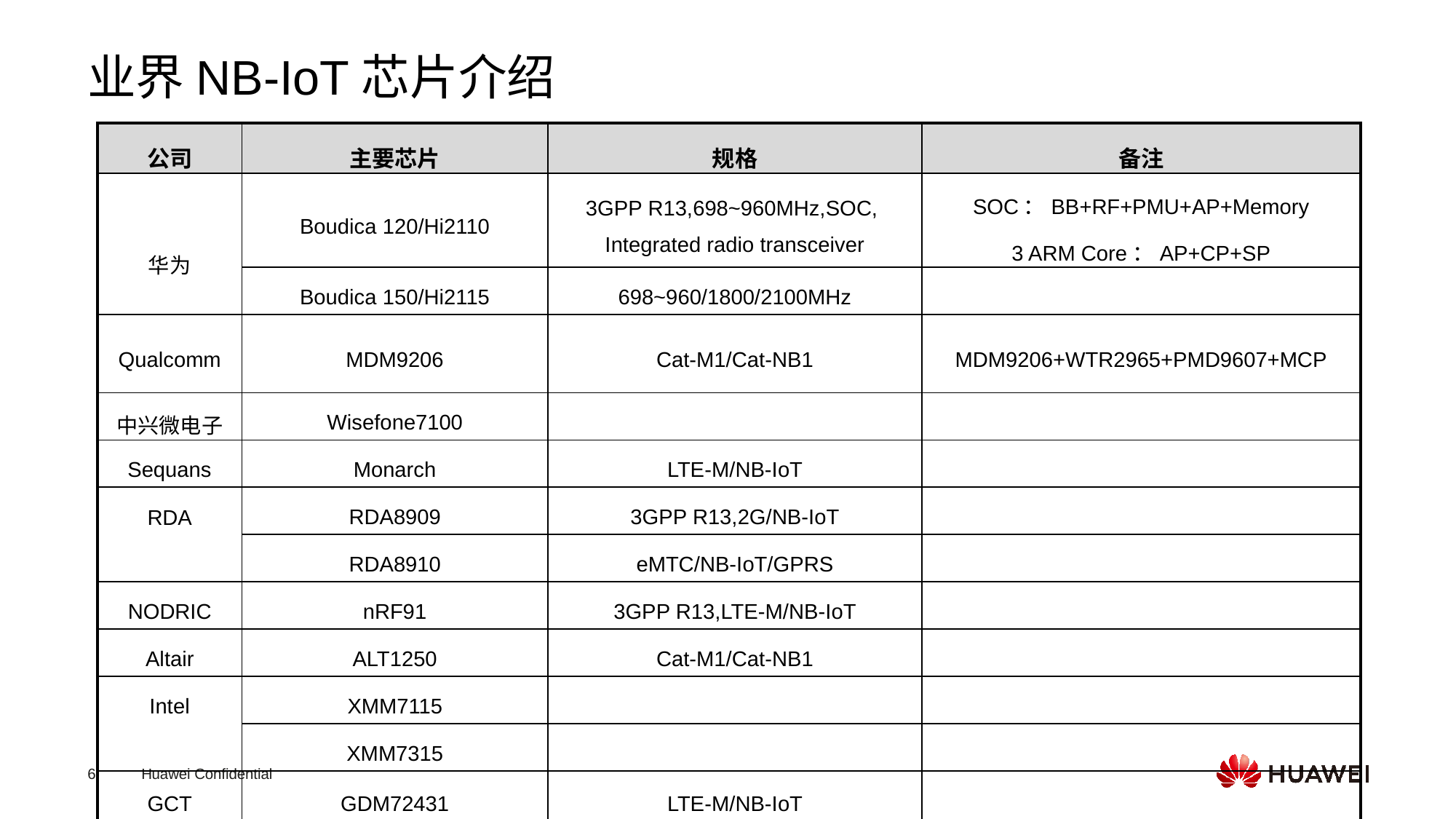

# 业界NB-IoT芯片介绍
| 公司 | 主要芯片 | 规格 | 备注 |
| --- | --- | --- | --- |
| 华为 | Boudica 120/Hi2110 | 3GPP R13,698~960MHz,SOC, Integrated radio transceiver | SOC：BB+RF+PMU+AP+Memory 3 ARM Core：AP+CP+SP |
|  | Boudica 150/Hi2115 | 698~960/1800/2100MHz |  |
| Qualcomm | MDM9206 | Cat-M1/Cat-NB1 | MDM9206+WTR2965+PMD9607+MCP |
| 中兴微电子 | Wisefone7100 |  |  |
| Sequans | Monarch | LTE-M/NB-IoT |  |
| RDA | RDA8909 | 3GPP R13,2G/NB-IoT |  |
|  | RDA8910 | eMTC/NB-IoT/GPRS |  |
| NODRIC | nRF91 | 3GPP R13,LTE-M/NB-IoT |  |
| Altair | ALT1250 | Cat-M1/Cat-NB1 |  |
| Intel | XMM7115 |  |  |
|  | XMM7315 |  |  |
| GCT | GDM72431 | LTE-M/NB-IoT |  |